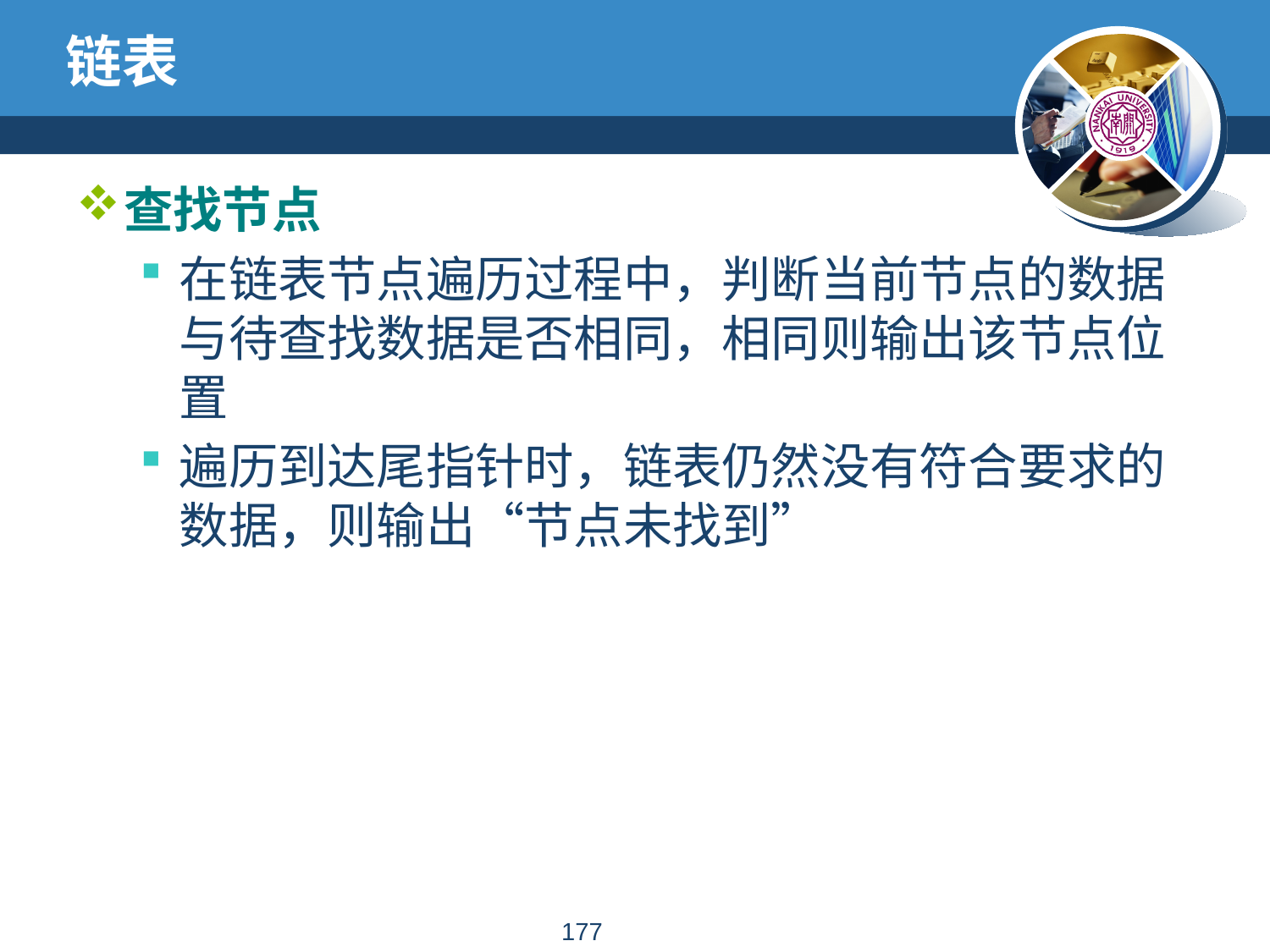

# 链表
查找节点
在链表节点遍历过程中，判断当前节点的数据与待查找数据是否相同，相同则输出该节点位置
遍历到达尾指针时，链表仍然没有符合要求的数据，则输出“节点未找到”
177